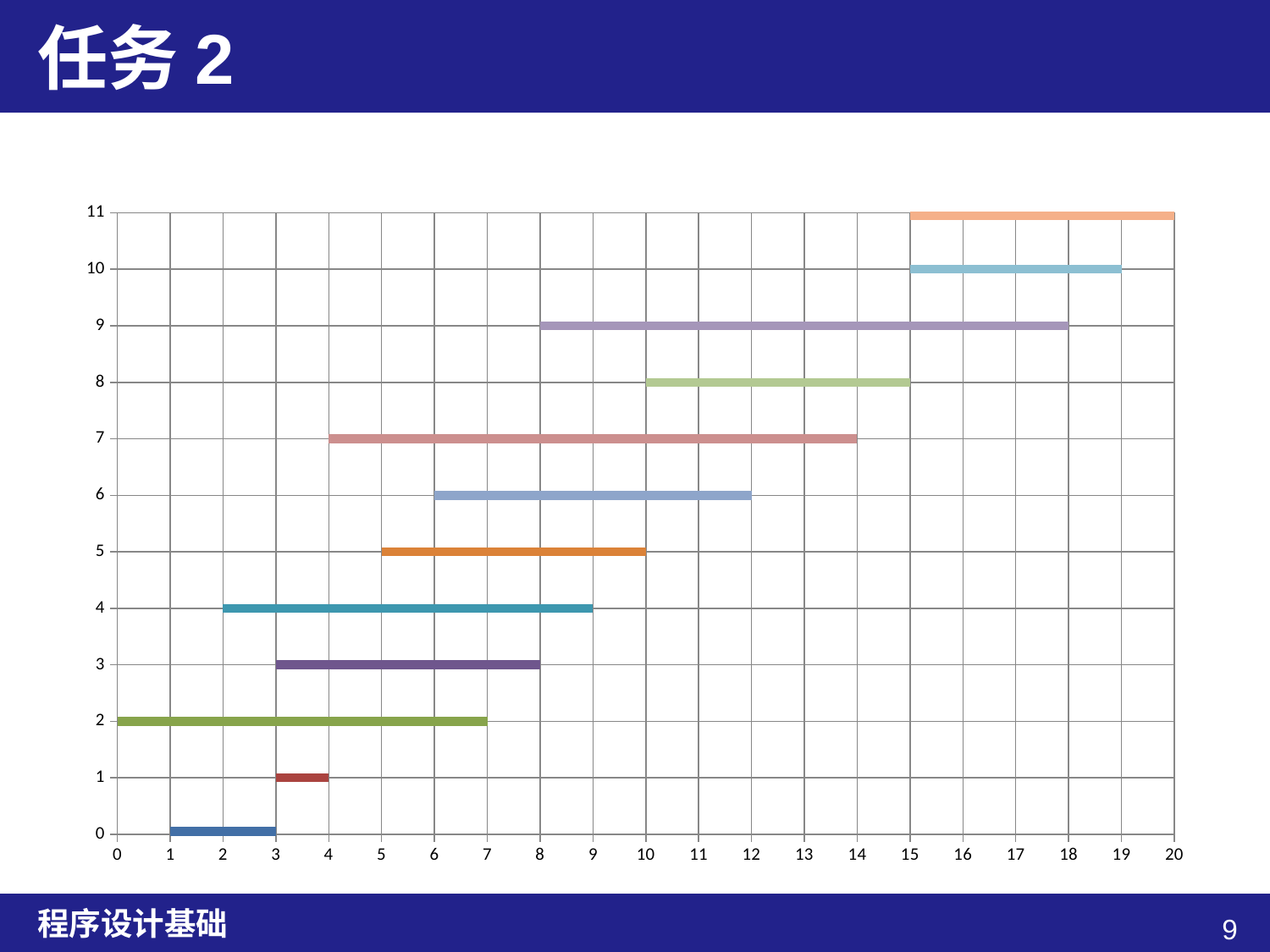

# 任务2

### Chart

| Category | 0 | 1 | 2 | 3 | 4 | 5 | 6 | 7 | 8 | 9 | 10 | 11 |
|---|---|---|---|---|---|---|---|---|---|---|---|---|
| 0 | None | None | 2.0 | None | None | None | None | None | None | None | None | None |
| 1 | 0.05 | None | 2.0 | None | None | None | None | None | None | None | None | None |
| 2 | 0.05 | None | 2.0 | None | 4.0 | None | None | None | None | None | None | None |
| 3 | 0.05 | 1.0 | 2.0 | 3.0 | 4.0 | None | None | None | None | None | None | None |
| 4 | None | 1.0 | 2.0 | 3.0 | 4.0 | None | None | 7.0 | None | None | None | None |
| 5 | None | None | 2.0 | 3.0 | 4.0 | 5.0 | None | 7.0 | None | None | None | None |
| 6 | None | None | 2.0 | 3.0 | 4.0 | 5.0 | 6.0 | 7.0 | None | None | None | None |
| 7 | None | None | 2.0 | 3.0 | 4.0 | 5.0 | 6.0 | 7.0 | None | None | None | None |
| 8 | None | None | None | 3.0 | 4.0 | 5.0 | 6.0 | 7.0 | None | 9.0 | None | None |
| 9 | None | None | None | None | 4.0 | 5.0 | 6.0 | 7.0 | None | 9.0 | None | None |
| 10 | None | None | None | None | None | 5.0 | 6.0 | 7.0 | 8.0 | 9.0 | None | None |
| 11 | None | None | None | None | None | None | 6.0 | 7.0 | 8.0 | 9.0 | None | None |
| 12 | None | None | None | None | None | None | 6.0 | 7.0 | 8.0 | 9.0 | None | None |
| 13 | None | None | None | None | None | None | None | 7.0 | 8.0 | 9.0 | None | None |
| 14 | None | None | None | None | None | None | None | 7.0 | 8.0 | 9.0 | None | None |
| 15 | None | None | None | None | None | None | None | None | 8.0 | 9.0 | 10.0 | 10.950000000000001 |
| 16 | None | None | None | None | None | None | None | None | None | 9.0 | 10.0 | 10.950000000000001 |
| 17 | None | None | None | None | None | None | None | None | None | 9.0 | 10.0 | 10.950000000000001 |
| 18 | None | None | None | None | None | None | None | None | None | 9.0 | 10.0 | 10.950000000000001 |
| 19 | None | None | None | None | None | None | None | None | None | None | 10.0 | 10.950000000000001 |
| 20 | None | None | None | None | None | None | None | None | None | None | None | 10.950000000000001 |